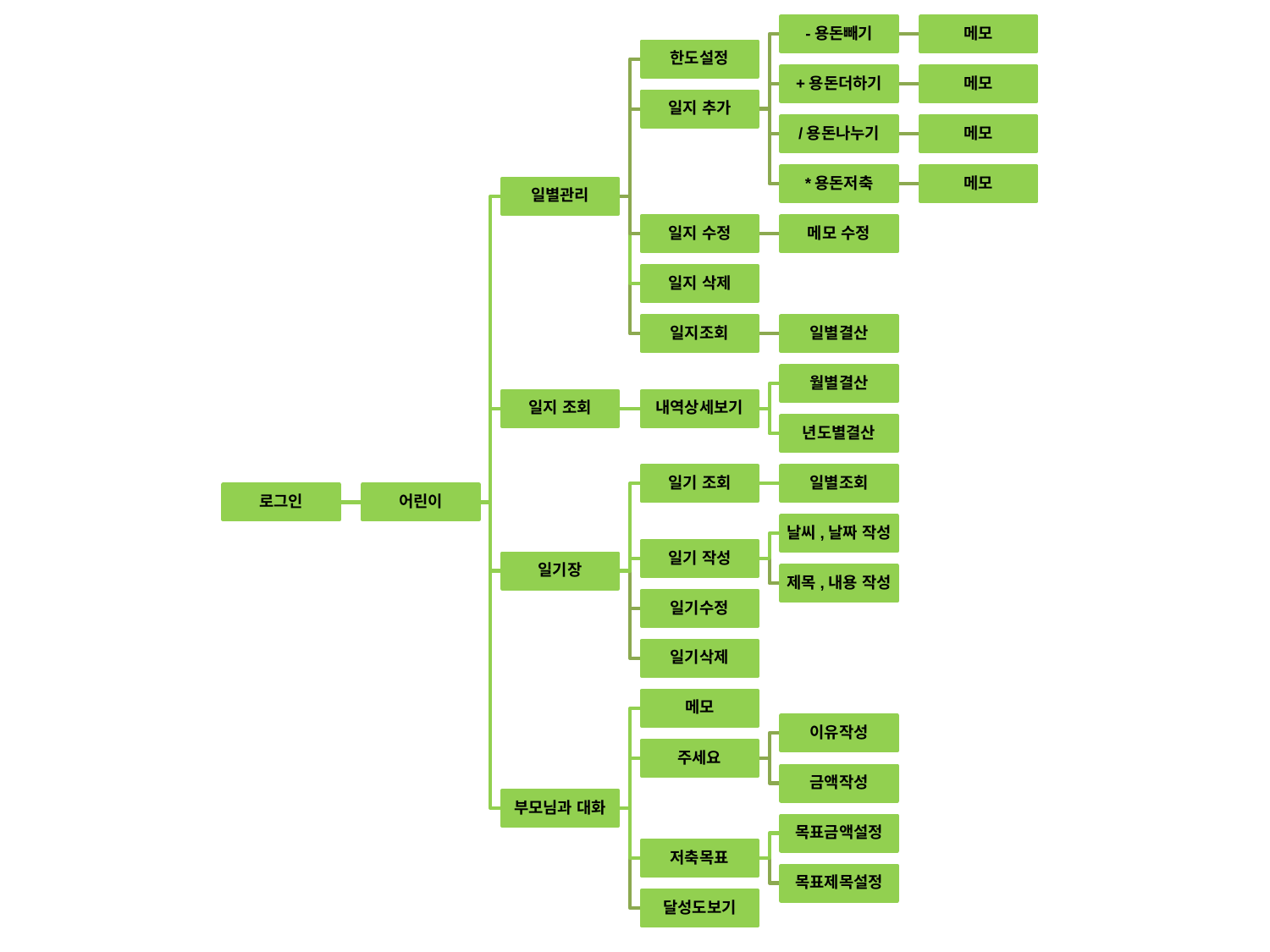

로그인
어린이
일별관리
한도설정
일지 추가
-용돈빼기
메모
+용돈더하기
메모
/용돈나누기
메모
*용돈저축
메모
일지 수정
메모 수정
일지 삭제
일지조회
일별결산
일지 조회
내역상세보기
월별결산
년도별결산
일기장
일기 조회
일별조회
일기 작성
날씨,날짜 작성
제목,내용 작성
일기수정
일기삭제
부모님과 대화
메모
주세요
이유작성
금액작성
저축목표
목표금액설정
목표제목설정
달성도보기